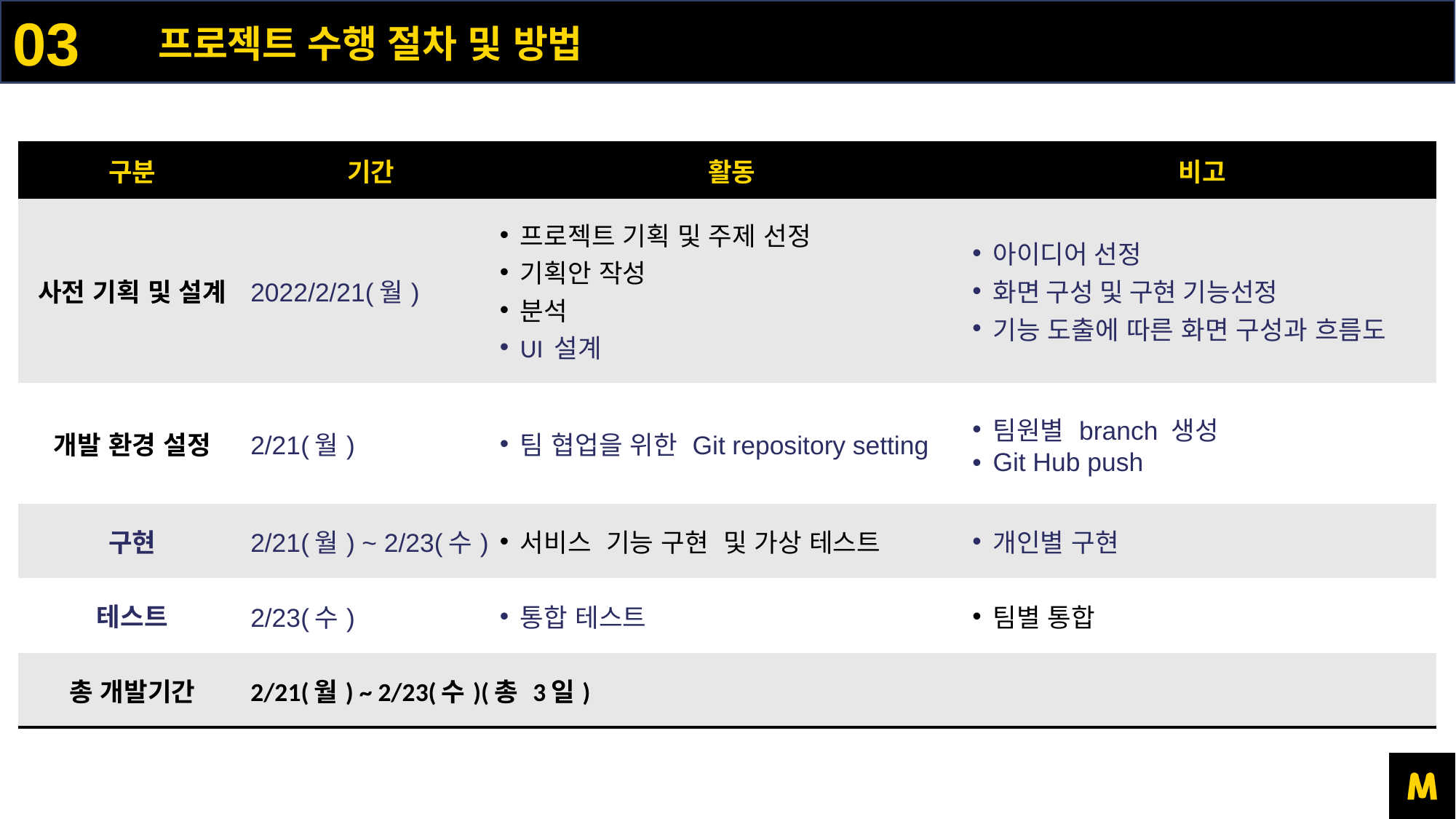

03
프로젝트 수행 절차 및 방법
| 구분 | 기간 | 활동 | 비고 |
| --- | --- | --- | --- |
| 사전 기획 및 설계 | 2022/2/21(월) | 프로젝트 기획 및 주제 선정 기획안 작성 분석 UI 설계 | 아이디어 선정 화면 구성 및 구현 기능선정 기능 도출에 따른 화면 구성과 흐름도 |
| 개발 환경 설정 | 2/21(월) | 팀 협업을 위한 Git repository setting | 팀원별 branch 생성 Git Hub push |
| 구현 | 2/21(월) ~ 2/23(수) | 서비스 기능 구현 및 가상 테스트 | 개인별 구현 |
| 테스트 | 2/23(수) | 통합 테스트 | 팀별 통합 |
| 총 개발기간 | 2/21(월) ~ 2/23(수)(총 3일) |  |  |